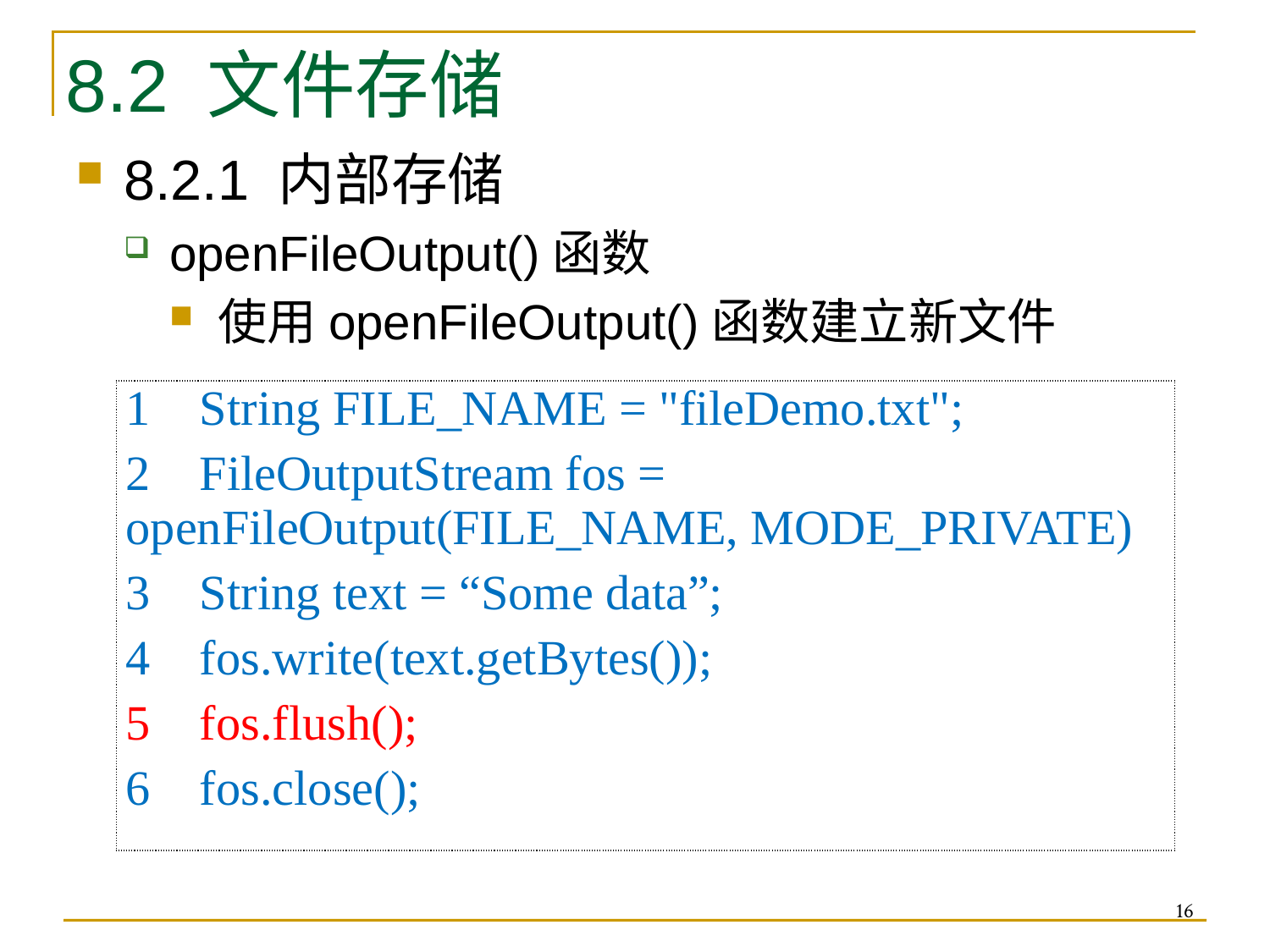

# 8.2 文件存储
8.2.1 内部存储
openFileOutput()函数
使用openFileOutput()函数建立新文件
| 1 String FILE\_NAME = "fileDemo.txt"; 2 FileOutputStream fos = openFileOutput(FILE\_NAME, MODE\_PRIVATE) 3 String text = “Some data”; 4 fos.write(text.getBytes()); 5 fos.flush(); 6 fos.close(); |
| --- |
16